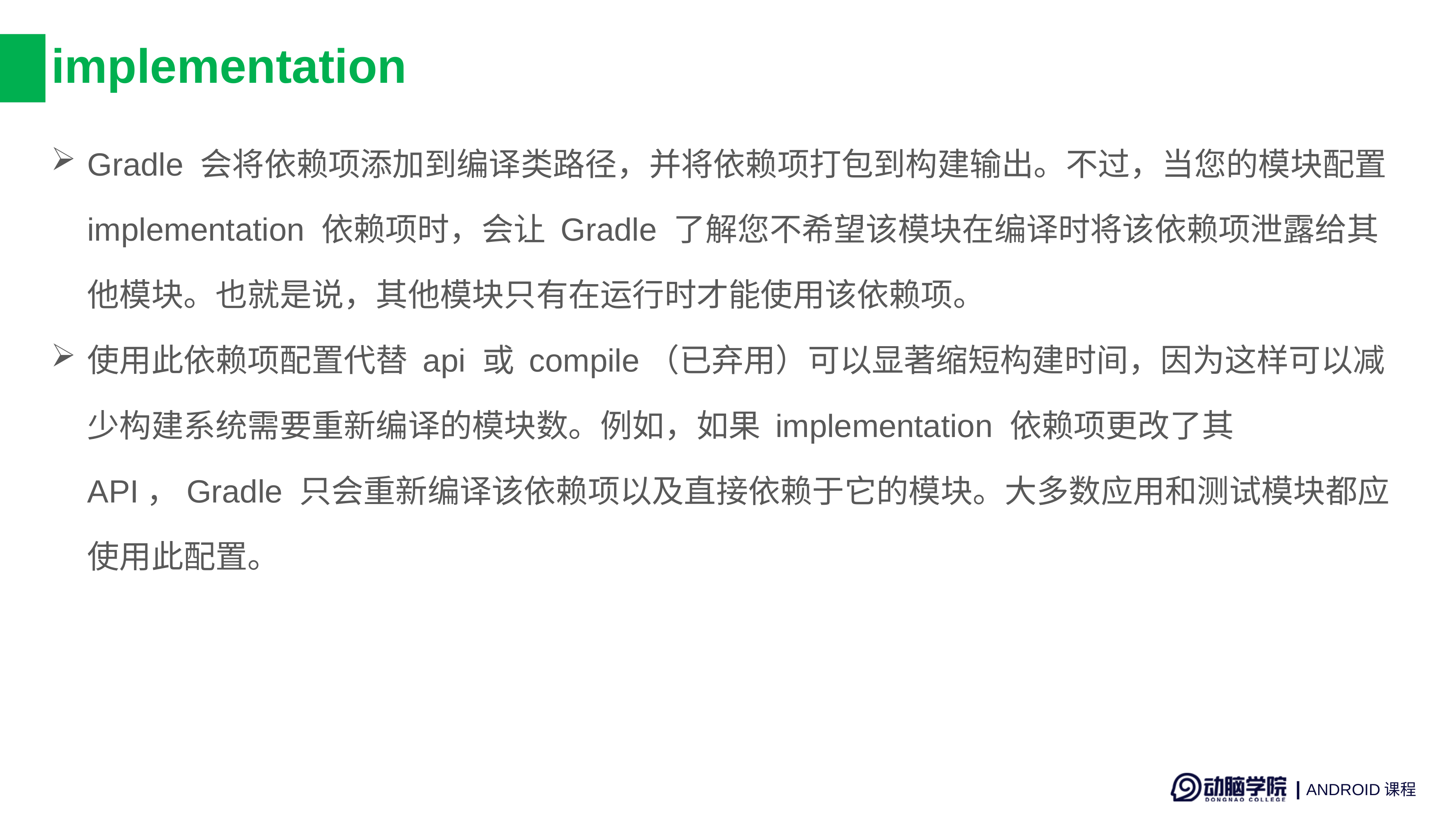

# implementation
Gradle 会将依赖项添加到编译类路径，并将依赖项打包到构建输出。不过，当您的模块配置 implementation 依赖项时，会让 Gradle 了解您不希望该模块在编译时将该依赖项泄露给其他模块。也就是说，其他模块只有在运行时才能使用该依赖项。
使用此依赖项配置代替 api 或 compile（已弃用）可以显著缩短构建时间，因为这样可以减少构建系统需要重新编译的模块数。例如，如果 implementation 依赖项更改了其 API，Gradle 只会重新编译该依赖项以及直接依赖于它的模块。大多数应用和测试模块都应使用此配置。